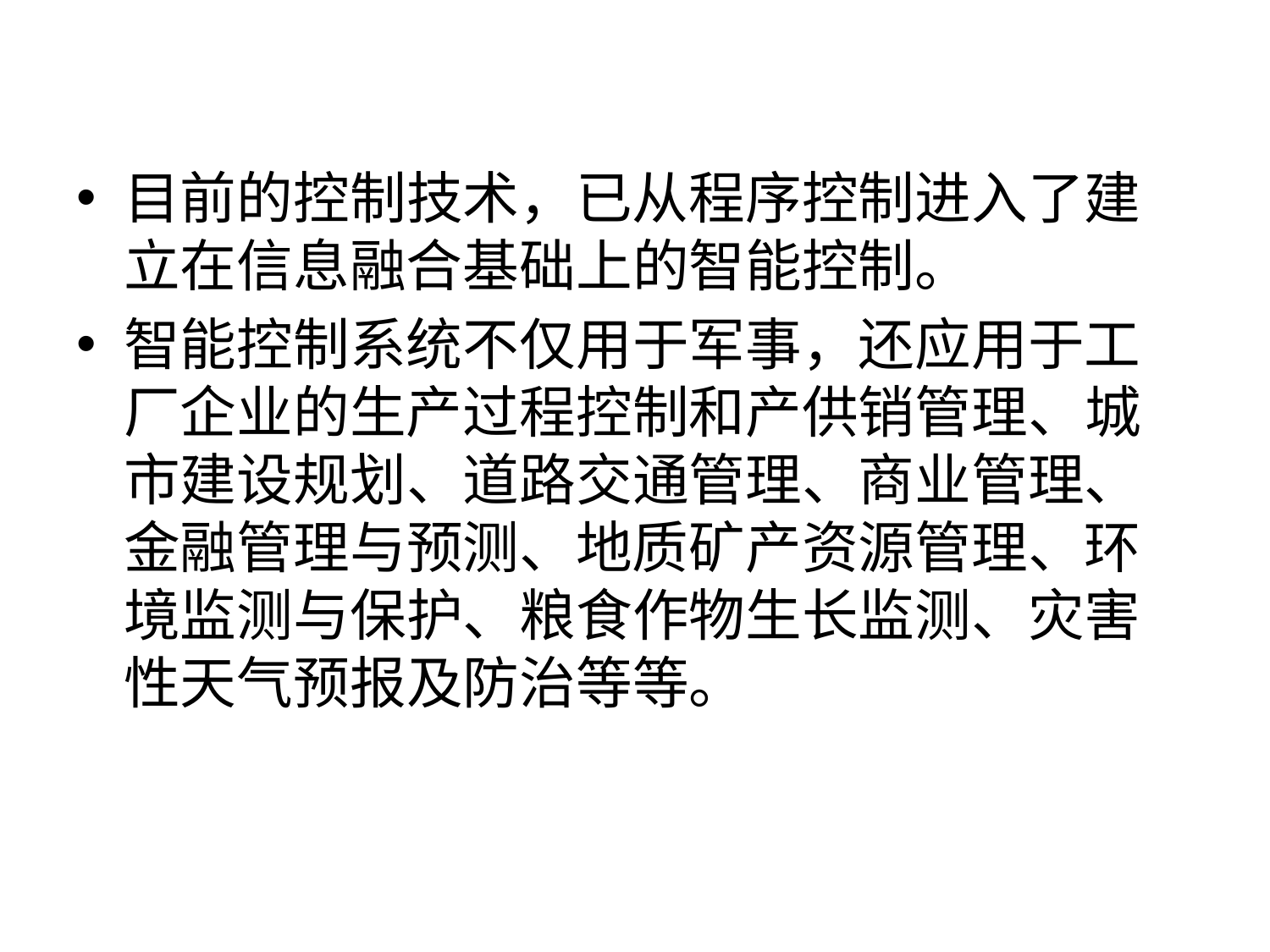

目前的控制技术，已从程序控制进入了建立在信息融合基础上的智能控制。
智能控制系统不仅用于军事，还应用于工厂企业的生产过程控制和产供销管理、城市建设规划、道路交通管理、商业管理、金融管理与预测、地质矿产资源管理、环境监测与保护、粮食作物生长监测、灾害性天气预报及防治等等。